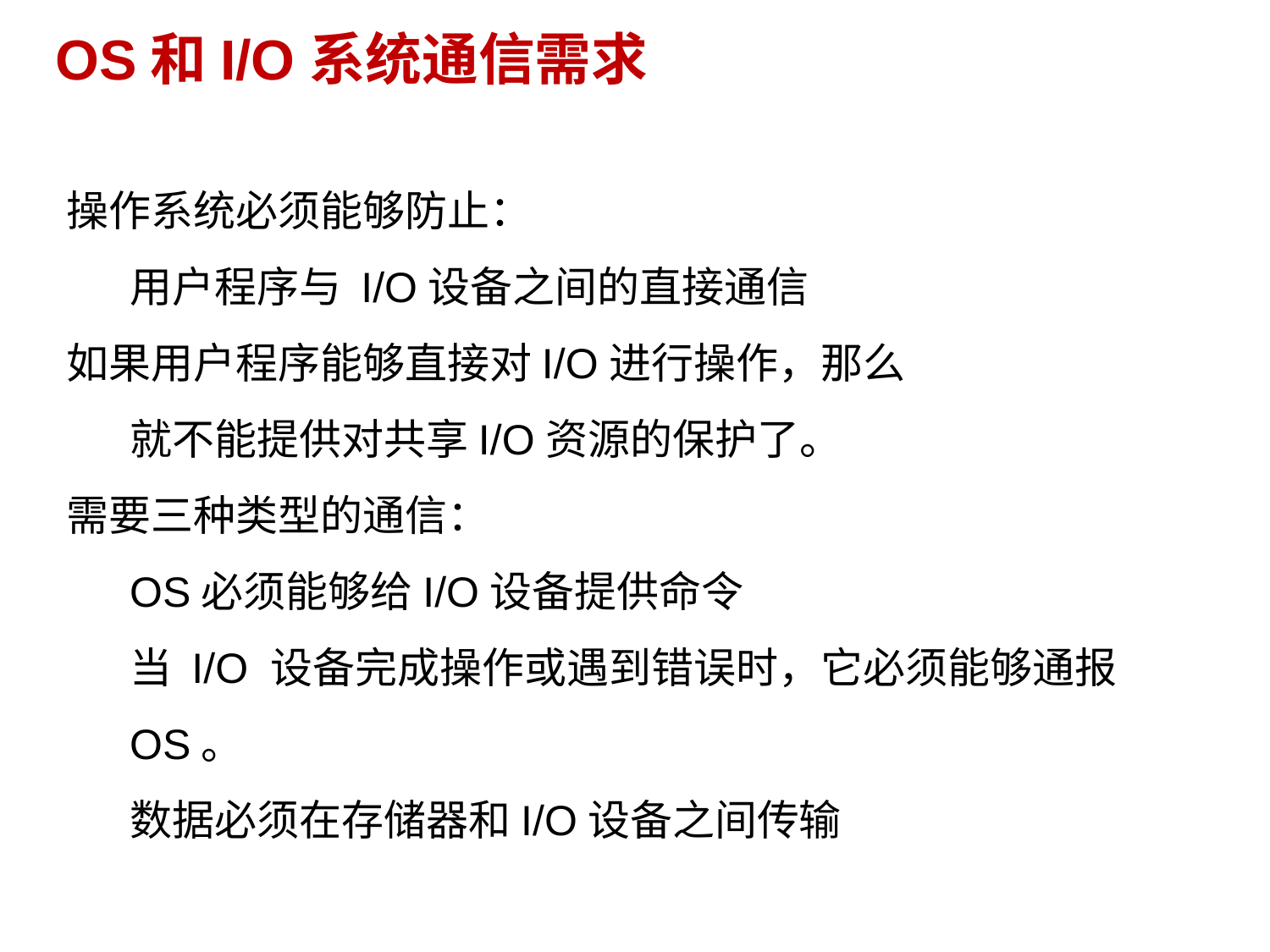

# OS和I/O系统通信需求
操作系统必须能够防止：
用户程序与 I/O设备之间的直接通信
如果用户程序能够直接对I/O进行操作，那么
就不能提供对共享I/O资源的保护了。
需要三种类型的通信：
OS必须能够给I/O设备提供命令
当 I/O 设备完成操作或遇到错误时，它必须能够通报OS。
数据必须在存储器和I/O设备之间传输